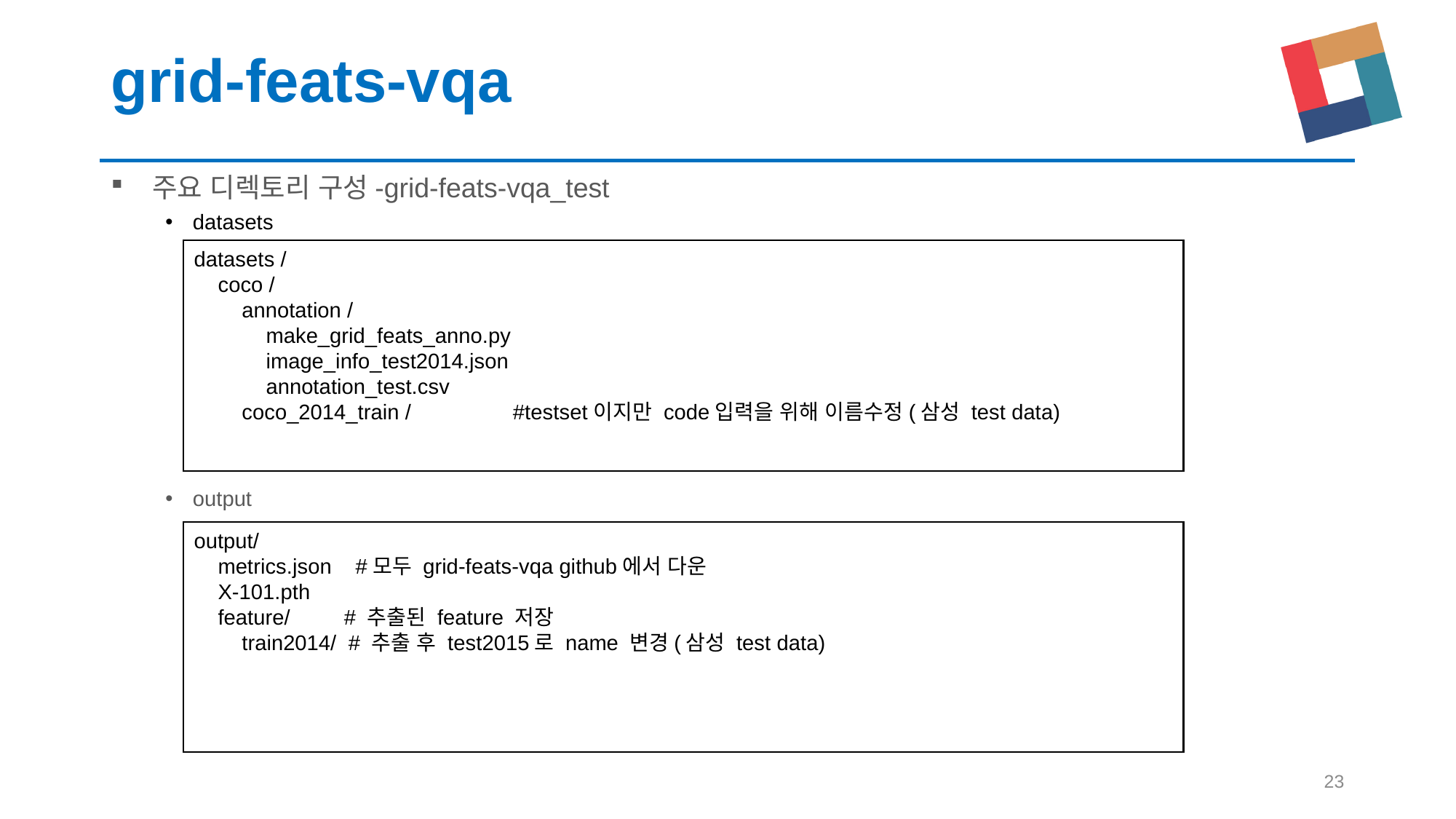

# grid-feats-vqa
 주요 디렉토리 구성-grid-feats-vqa_test
datasets

output

datasets /
    coco /
        annotation /
            make_grid_feats_anno.py
            image_info_test2014.json
            annotation_test.csv
        coco_2014_train /                 #testset이지만 code입력을 위해 이름수정(삼성 test data)

output/
    metrics.json    #모두 grid-feats-vqa github에서 다운
    X-101.pth
    feature/         # 추출된 feature 저장
        train2014/  # 추출 후 test2015로 name 변경(삼성 test data)
23